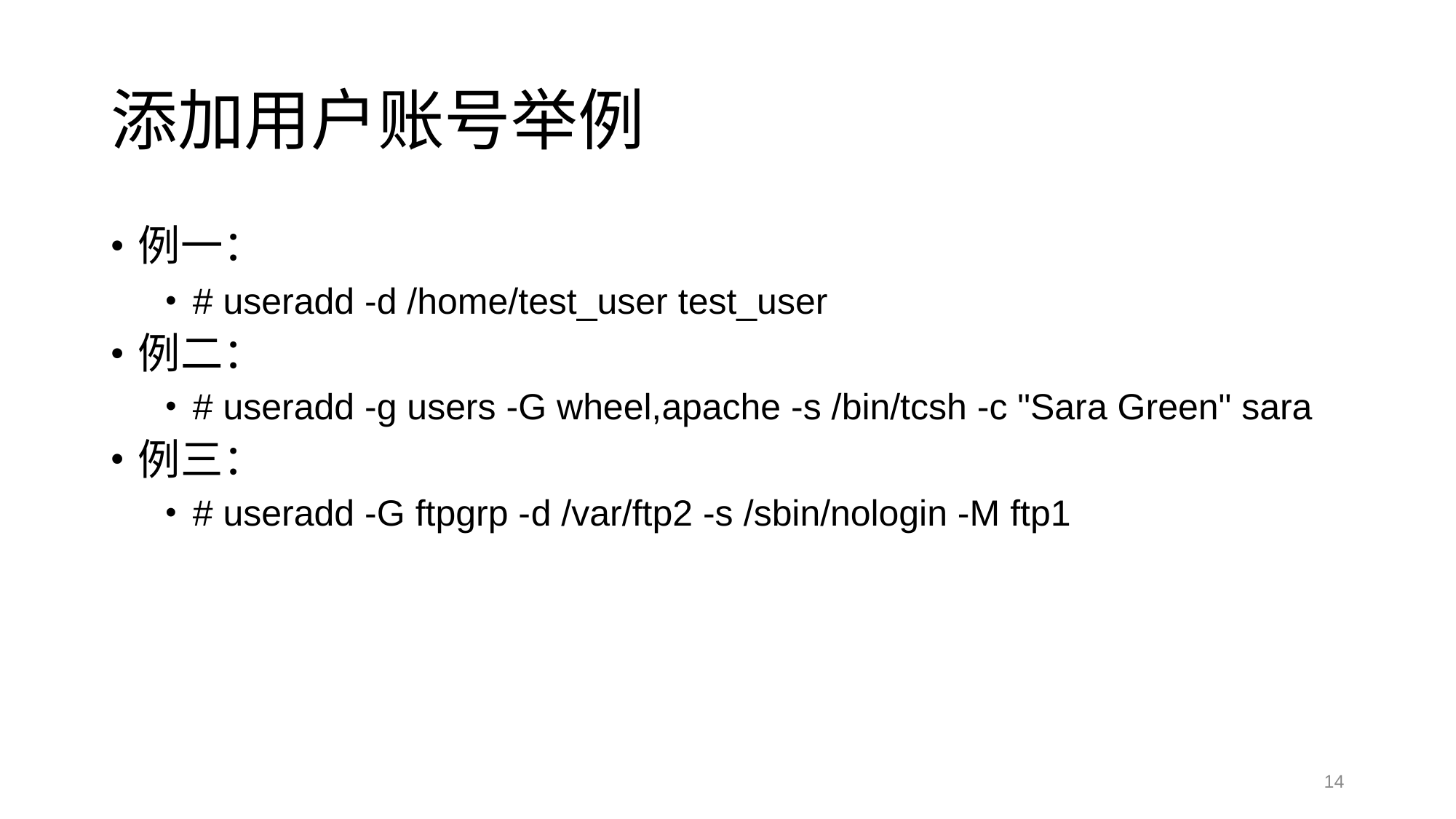

# 添加用户账号举例
例一：
# useradd -d /home/test_user test_user
例二：
# useradd -g users -G wheel,apache -s /bin/tcsh -c "Sara Green" sara
例三：
# useradd -G ftpgrp -d /var/ftp2 -s /sbin/nologin -M ftp1
14